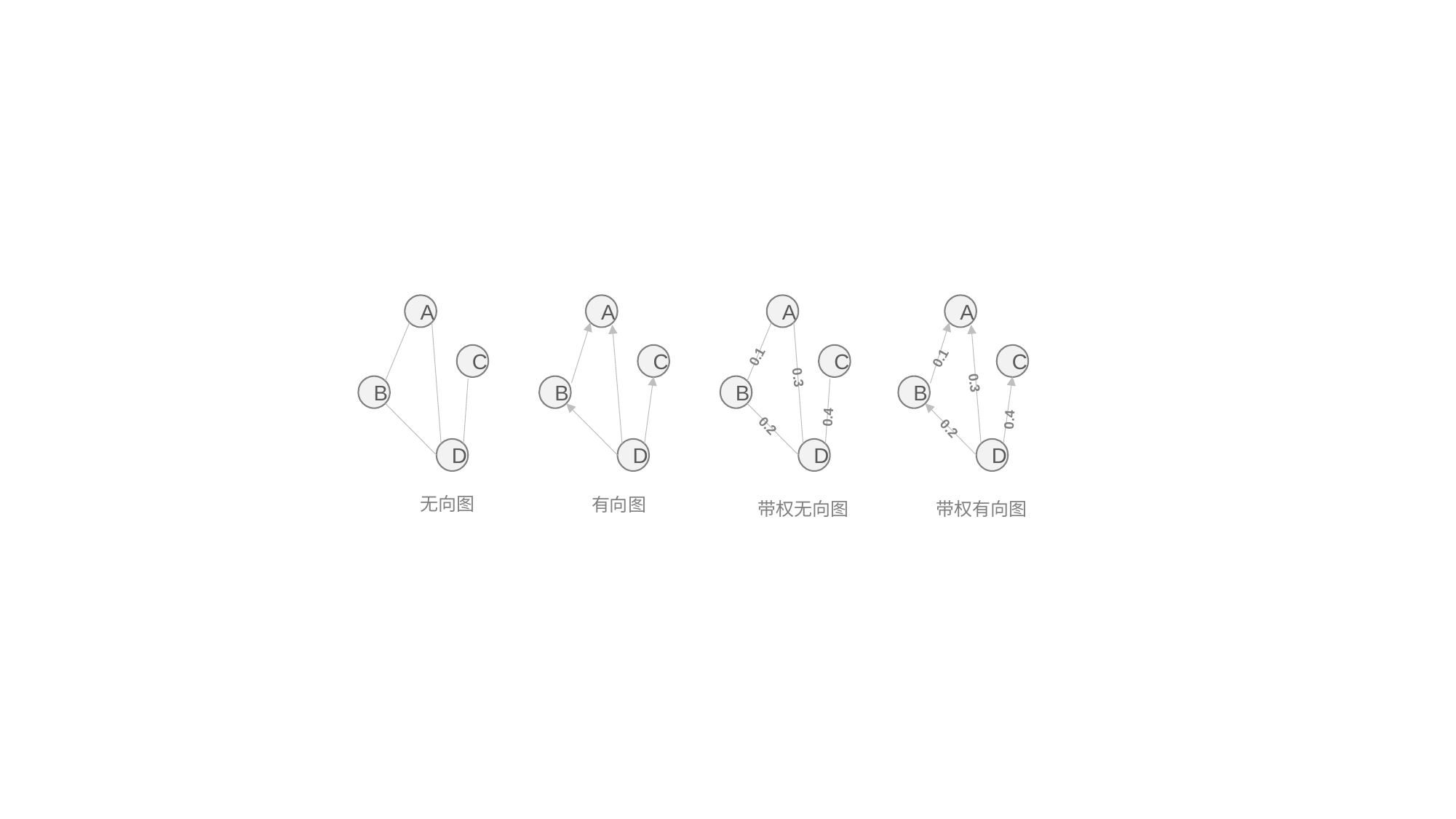

A
A
A
A
0.1
0.1
C
C
C
C
0.3
0.3
B
B
B
B
0.4
0.4
0.2
0.2
D
D
D
D
无向图
有向图
带权无向图
带权有向图